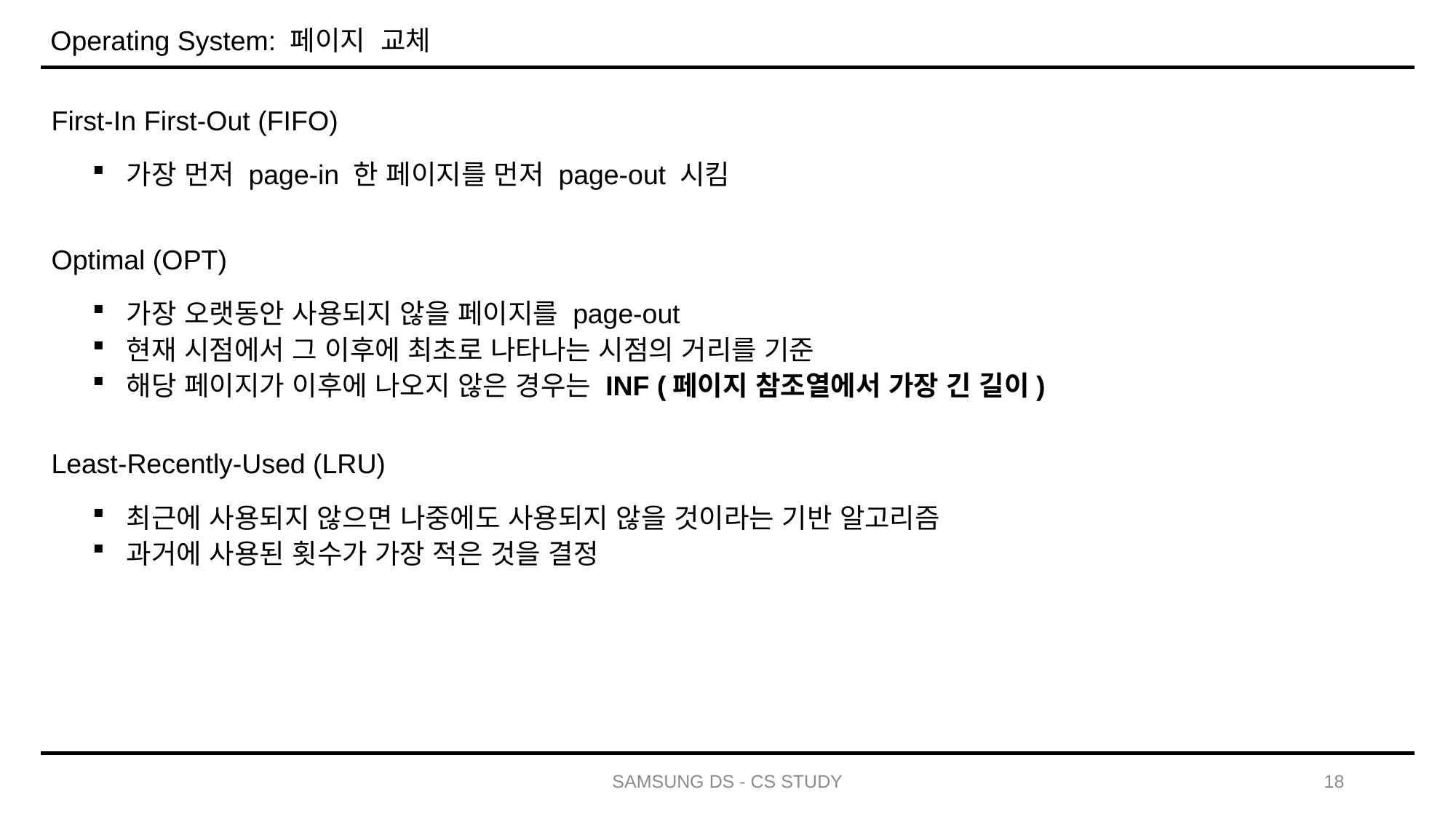

Operating System: 페이지  교체
First-In First-Out (FIFO)
가장 먼저 page-in 한 페이지를 먼저 page-out 시킴
Optimal (OPT)
가장 오랫동안 사용되지 않을 페이지를 page-out
현재 시점에서 그 이후에 최초로 나타나는 시점의 거리를 기준
해당 페이지가 이후에 나오지 않은 경우는 INF (페이지 참조열에서 가장 긴 길이)
Least-Recently-Used (LRU)
최근에 사용되지 않으면 나중에도 사용되지 않을 것이라는 기반 알고리즘
과거에 사용된 횟수가 가장 적은 것을 결정
SAMSUNG DS - CS STUDY
18